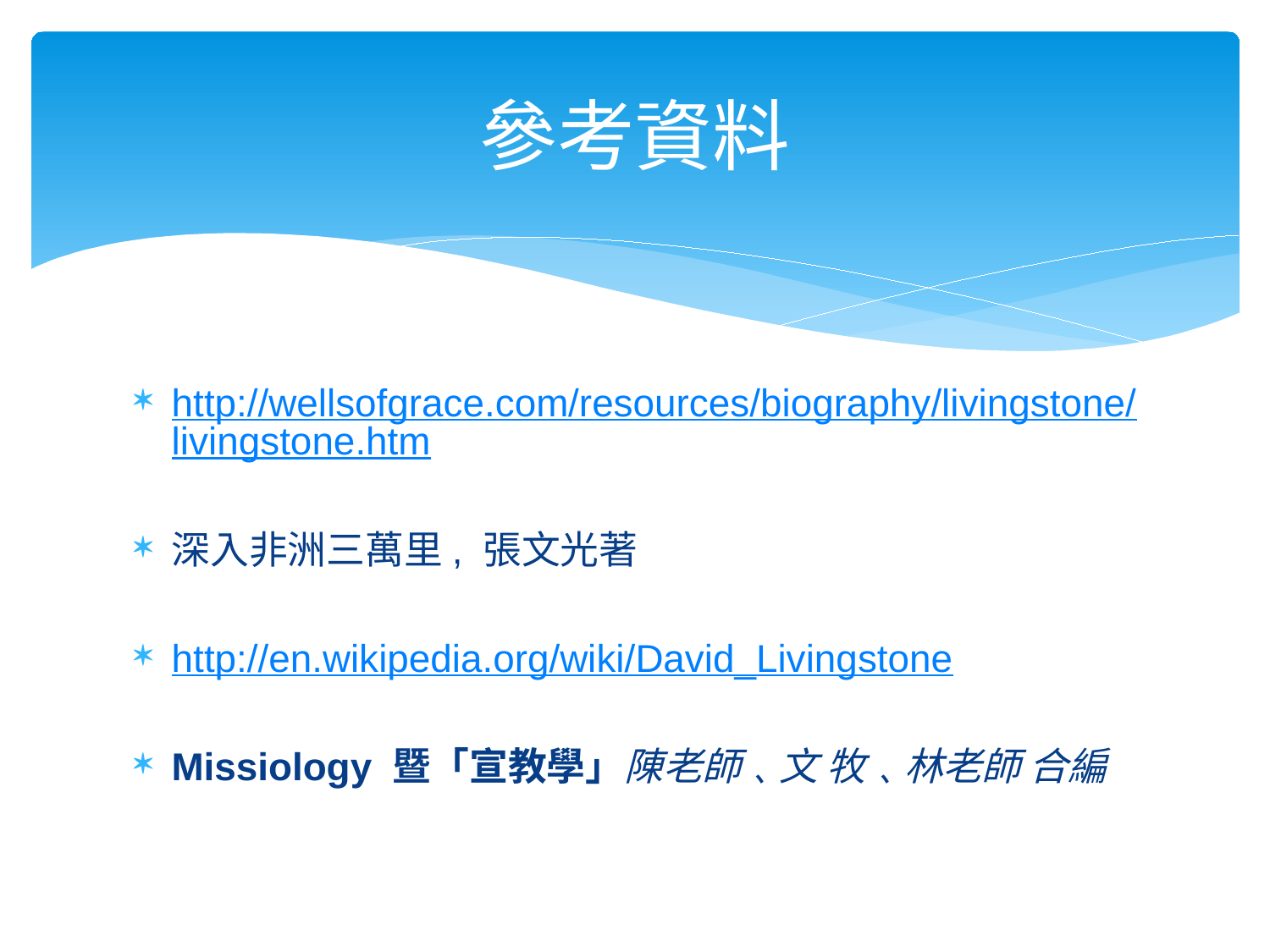

# 參考資料
http://wellsofgrace.com/resources/biography/livingstone/livingstone.htm

深入非洲三萬里, 張文光著

http://en.wikipedia.org/wiki/David_Livingstone

Missiology 暨「宣教學」陳老師﹑文 牧﹑林老師 合編